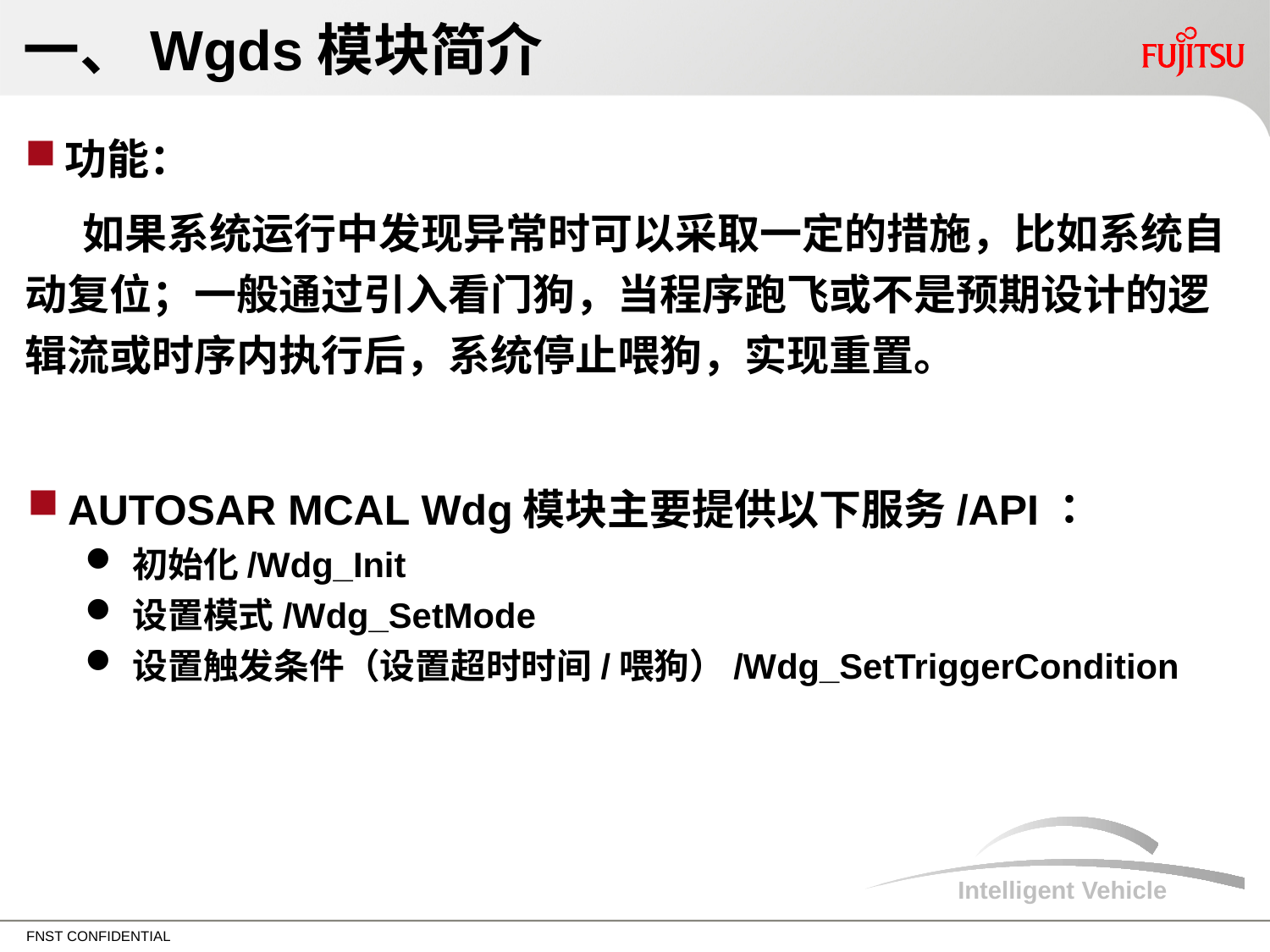

# 一、Wgds模块简介
功能：
     如果系统运行中发现异常时可以采取一定的措施，比如系统自动复位；一般通过引入看门狗，当程序跑飞或不是预期设计的逻辑流或时序内执行后，系统停止喂狗，实现重置。
AUTOSAR MCAL Wdg模块主要提供以下服务/API：
初始化/Wdg_Init
设置模式/Wdg_SetMode
设置触发条件（设置超时时间/喂狗）/Wdg_SetTriggerCondition